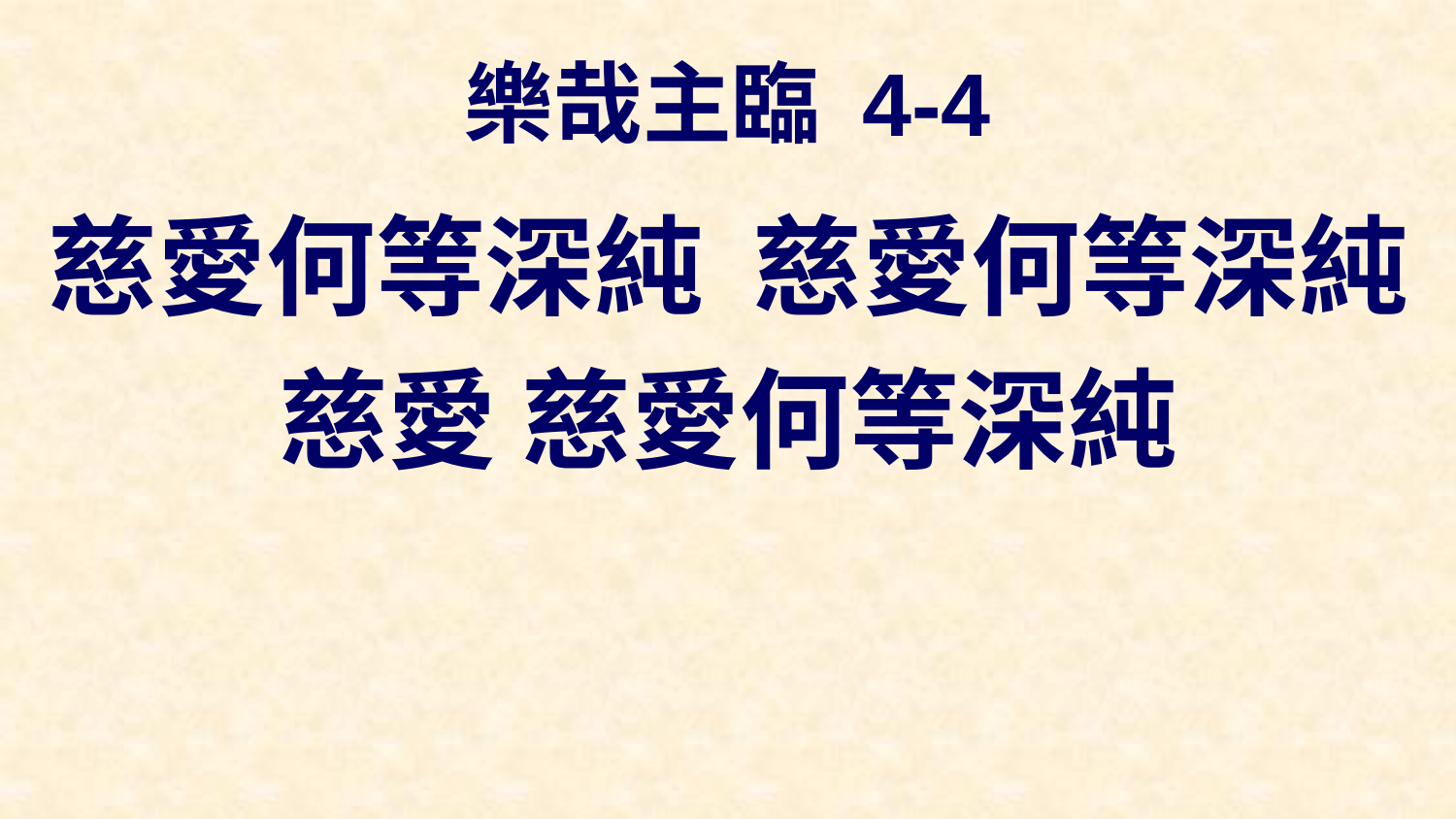

# 樂哉主臨 4-4
慈愛何等深純  慈愛何等深純
慈愛 慈愛何等深純